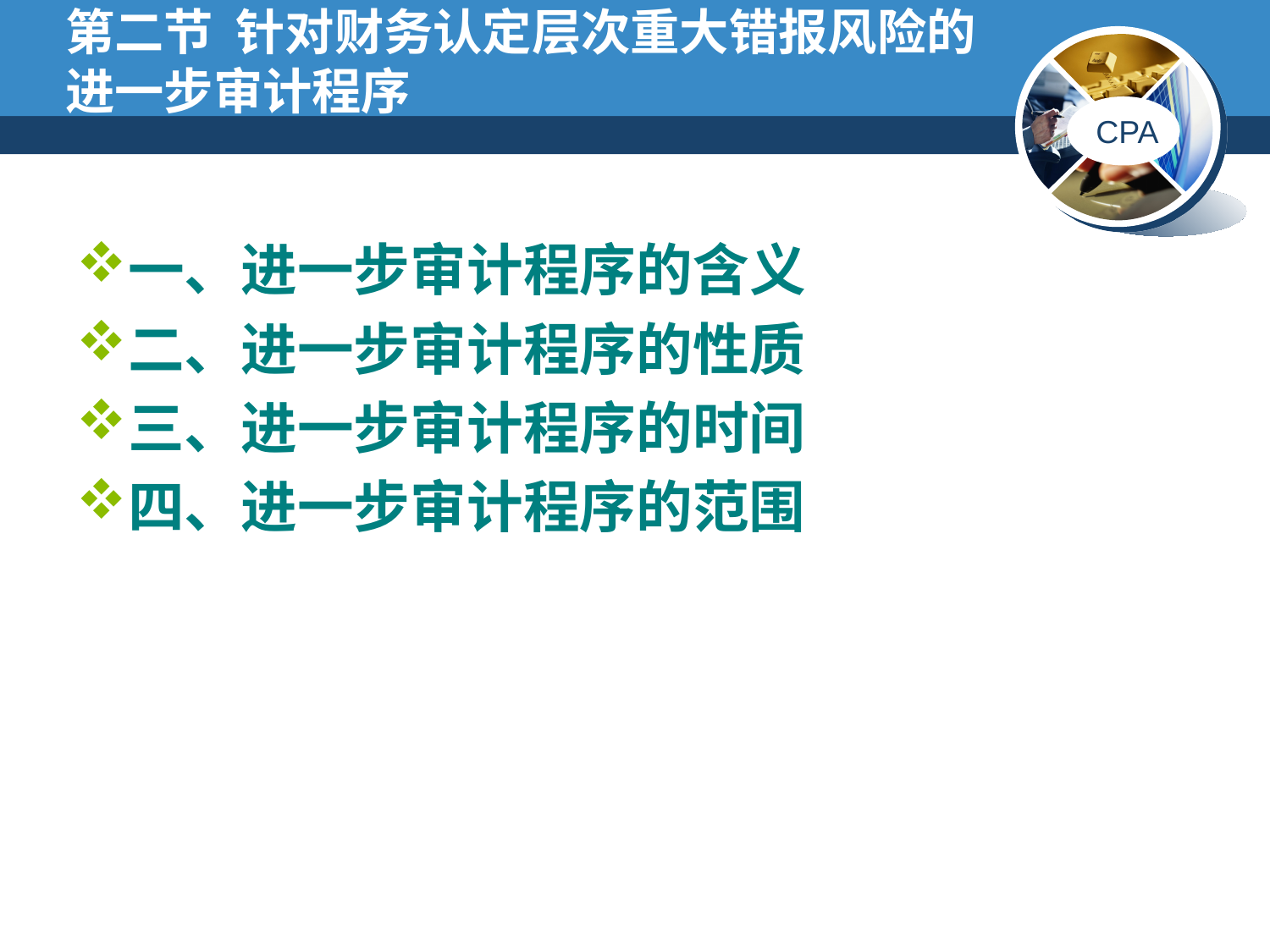

# 第二节  针对财务认定层次重大错报风险的进一步审计程序
一、进一步审计程序的含义
二、进一步审计程序的性质
三、进一步审计程序的时间
四、进一步审计程序的范围